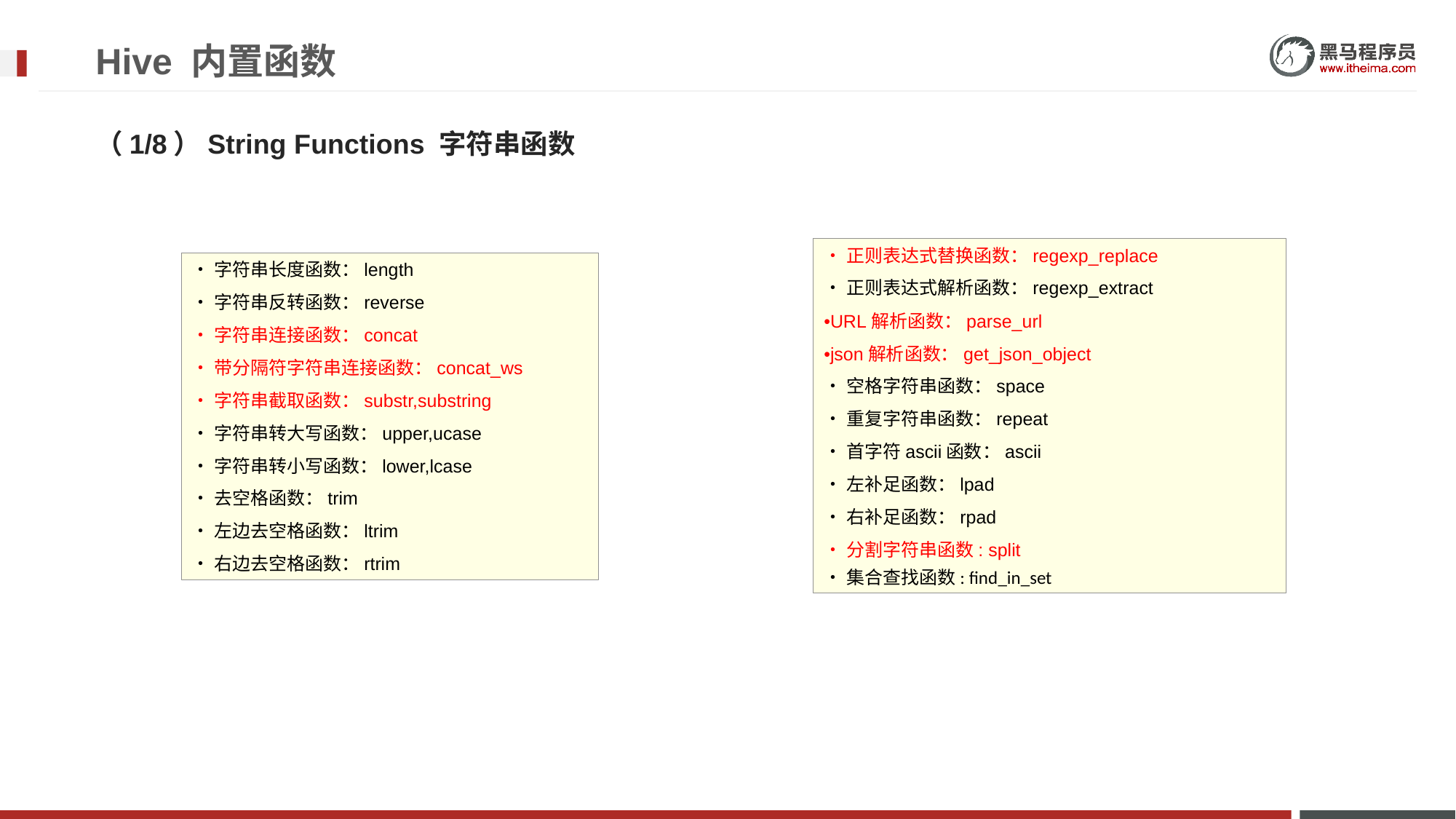

# Hive 内置函数
（1/8）String Functions 字符串函数
•正则表达式替换函数：regexp_replace
•正则表达式解析函数：regexp_extract
•URL解析函数：parse_url
•json解析函数：get_json_object
•空格字符串函数：space
•重复字符串函数：repeat
•首字符ascii函数：ascii
•左补足函数：lpad
•右补足函数：rpad
•分割字符串函数: split
•集合查找函数: find_in_set
•字符串长度函数：length
•字符串反转函数：reverse
•字符串连接函数：concat
•带分隔符字符串连接函数：concat_ws
•字符串截取函数：substr,substring
•字符串转大写函数：upper,ucase
•字符串转小写函数：lower,lcase
•去空格函数：trim
•左边去空格函数：ltrim
•右边去空格函数：rtrim